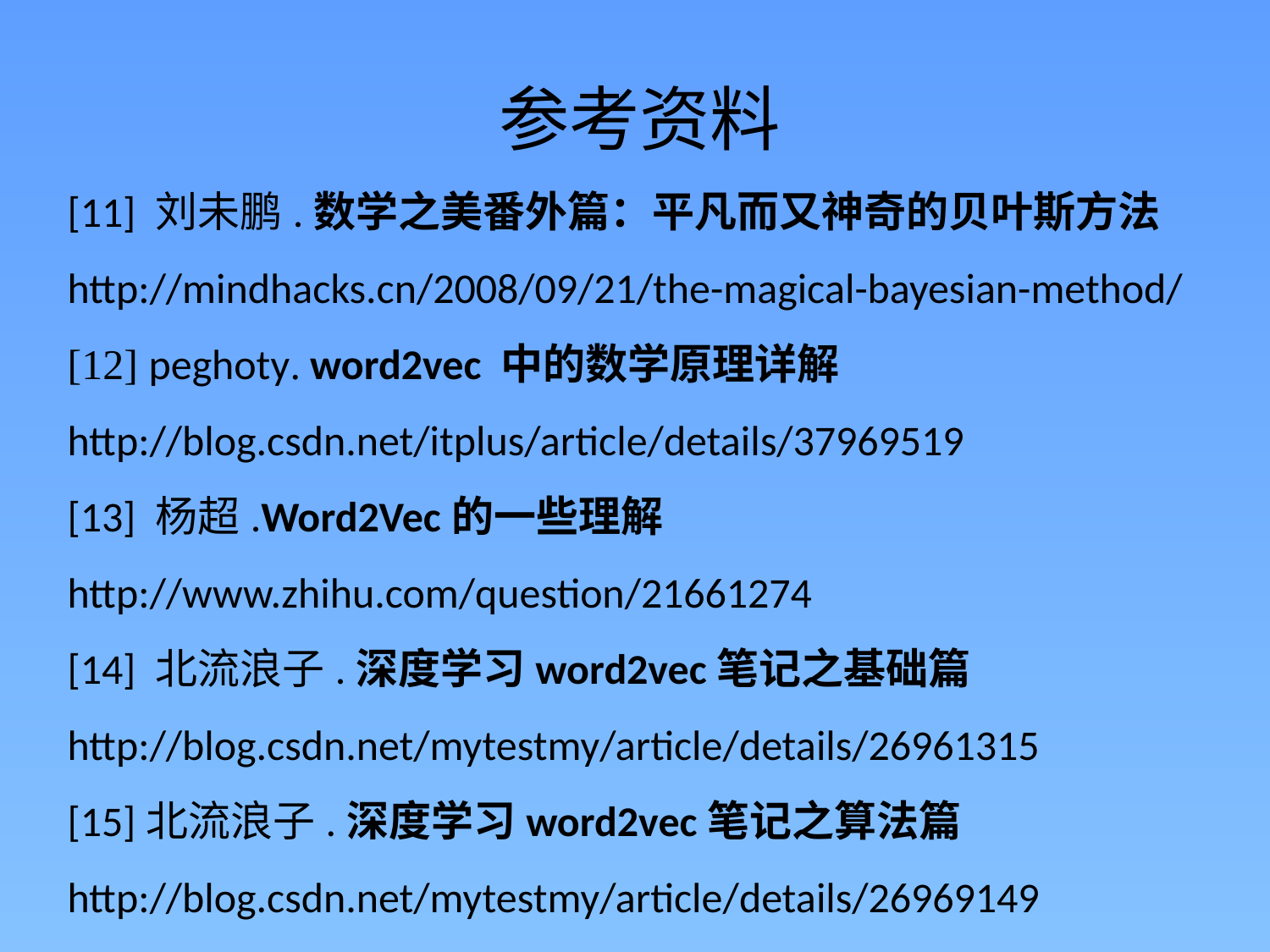

参考资料
[11] 刘未鹏.数学之美番外篇：平凡而又神奇的贝叶斯方法
http://mindhacks.cn/2008/09/21/the-magical-bayesian-method/
[12] peghoty. word2vec 中的数学原理详解
http://blog.csdn.net/itplus/article/details/37969519
[13] 杨超.Word2Vec的一些理解
http://www.zhihu.com/question/21661274
[14] 北流浪子.深度学习word2vec笔记之基础篇
http://blog.csdn.net/mytestmy/article/details/26961315
[15]北流浪子.深度学习word2vec笔记之算法篇
http://blog.csdn.net/mytestmy/article/details/26969149